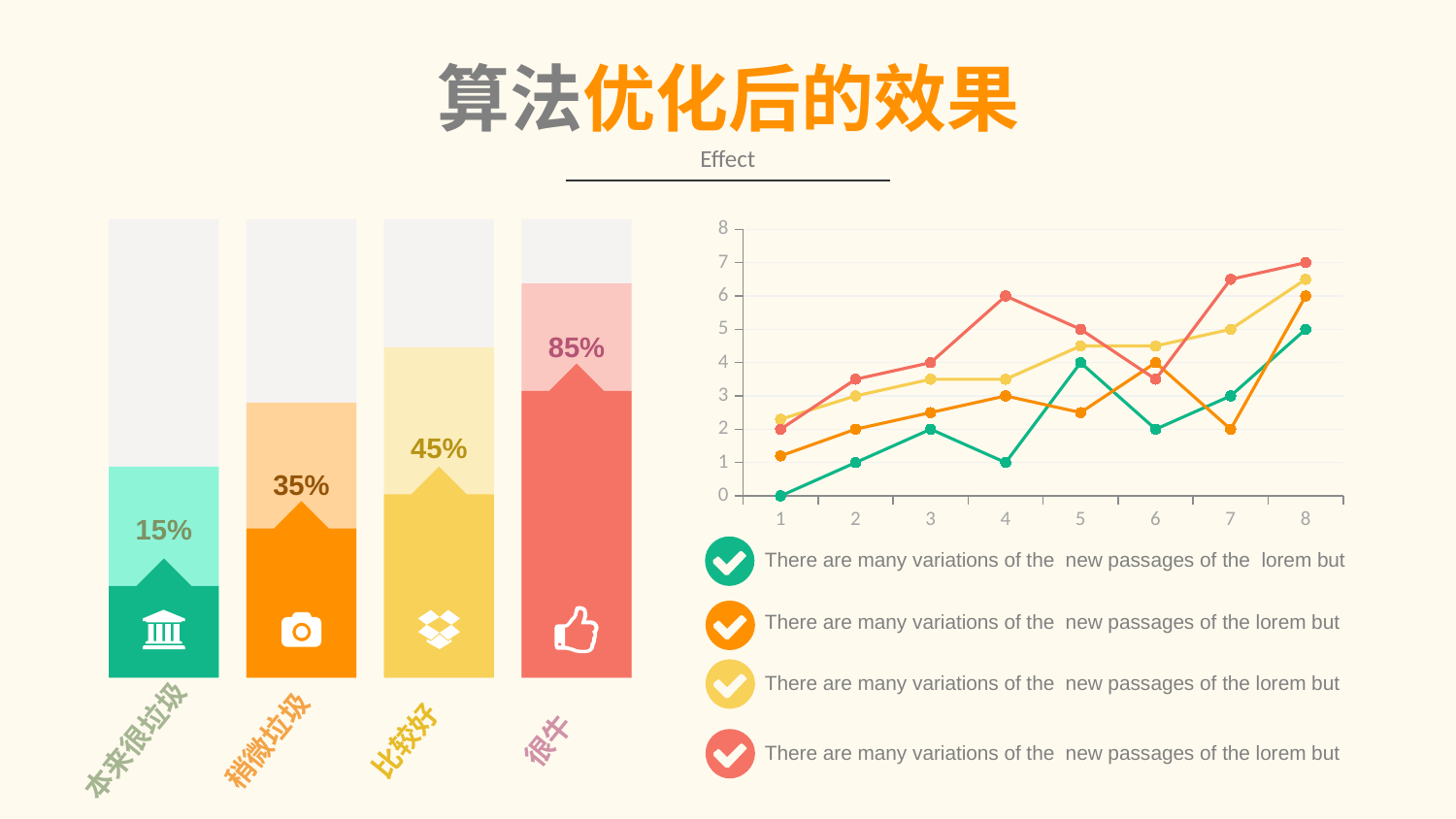

算法优化后的效果
Effect

### Chart

| Category | Series 1 | Series 2 | Series 3 | Series 4 |
|---|---|---|---|---|
| 1 | 0.0 | 1.2 | 2.3 | 2.0 |
| 2 | 1.0 | 2.0 | 3.0 | 3.5 |
| 3 | 2.0 | 2.5 | 3.5 | 4.0 |
| 4 | 1.0 | 3.0 | 3.5 | 6.0 |
| 5 | 4.0 | 2.5 | 4.5 | 5.0 |
| 6 | 2.0 | 4.0 | 4.5 | 3.5 |
| 7 | 3.0 | 2.0 | 5.0 | 6.5 |
| 8 | 5.0 | 6.0 | 6.5 | 7.0 |

85%

45%

35%

15%

There are many variations of the  new passages of the  lorem but

There are many variations of the  new passages of the lorem but

There are many variations of the  new passages of the lorem but
本来很垃圾
稍微垃圾
比较好
很牛

There are many variations of the  new passages of the lorem but